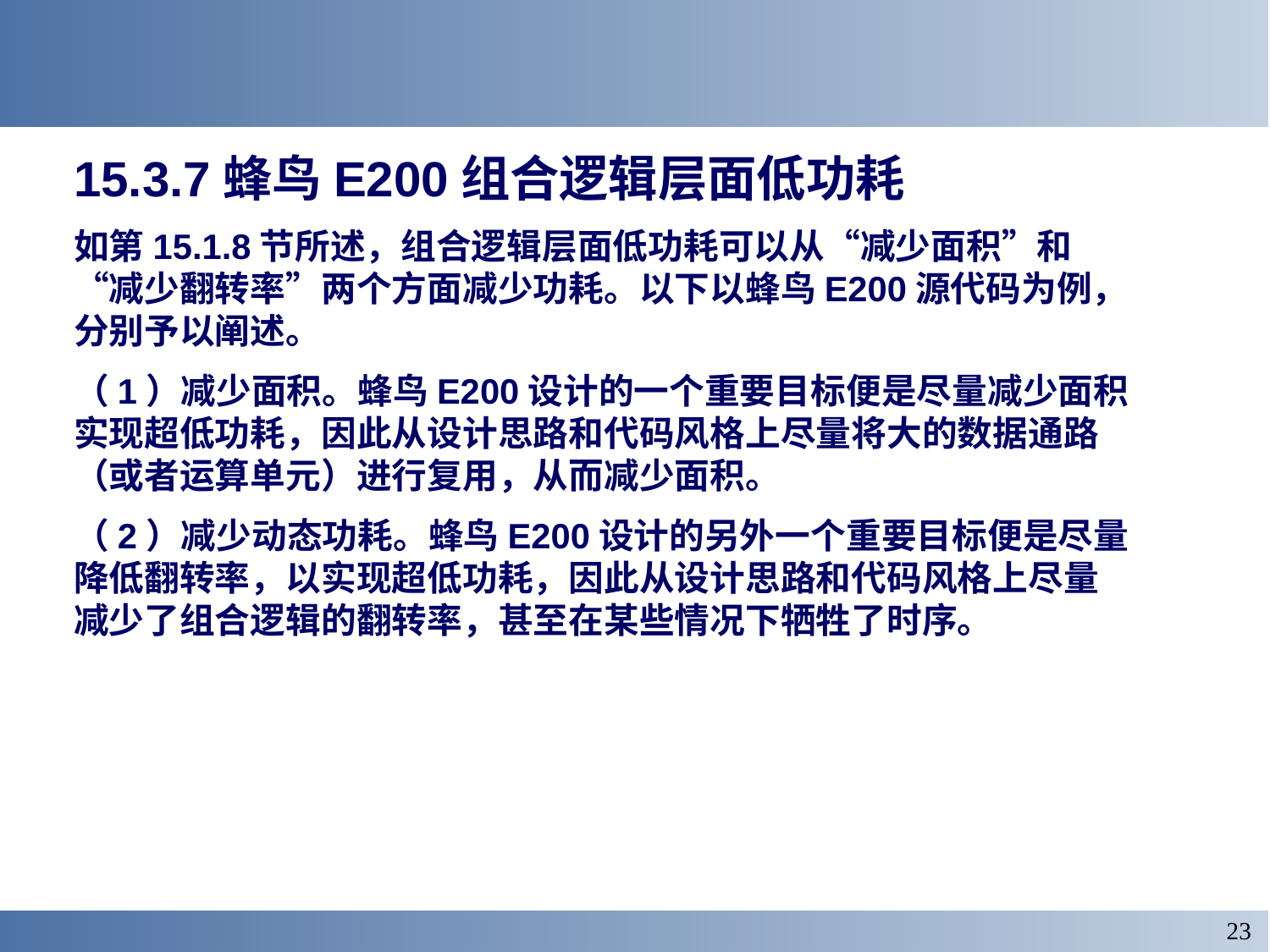

15.3.7蜂鸟E200组合逻辑层面低功耗
如第15.1.8节所述，组合逻辑层面低功耗可以从“减少面积”和“减少翻转率”两个方面减少功耗。以下以蜂鸟E200源代码为例，分别予以阐述。
（1）减少面积。蜂鸟E200设计的一个重要目标便是尽量减少面积实现超低功耗，因此从设计思路和代码风格上尽量将大的数据通路（或者运算单元）进行复用，从而减少面积。
（2）减少动态功耗。蜂鸟E200设计的另外一个重要目标便是尽量降低翻转率，以实现超低功耗，因此从设计思路和代码风格上尽量减少了组合逻辑的翻转率，甚至在某些情况下牺牲了时序。